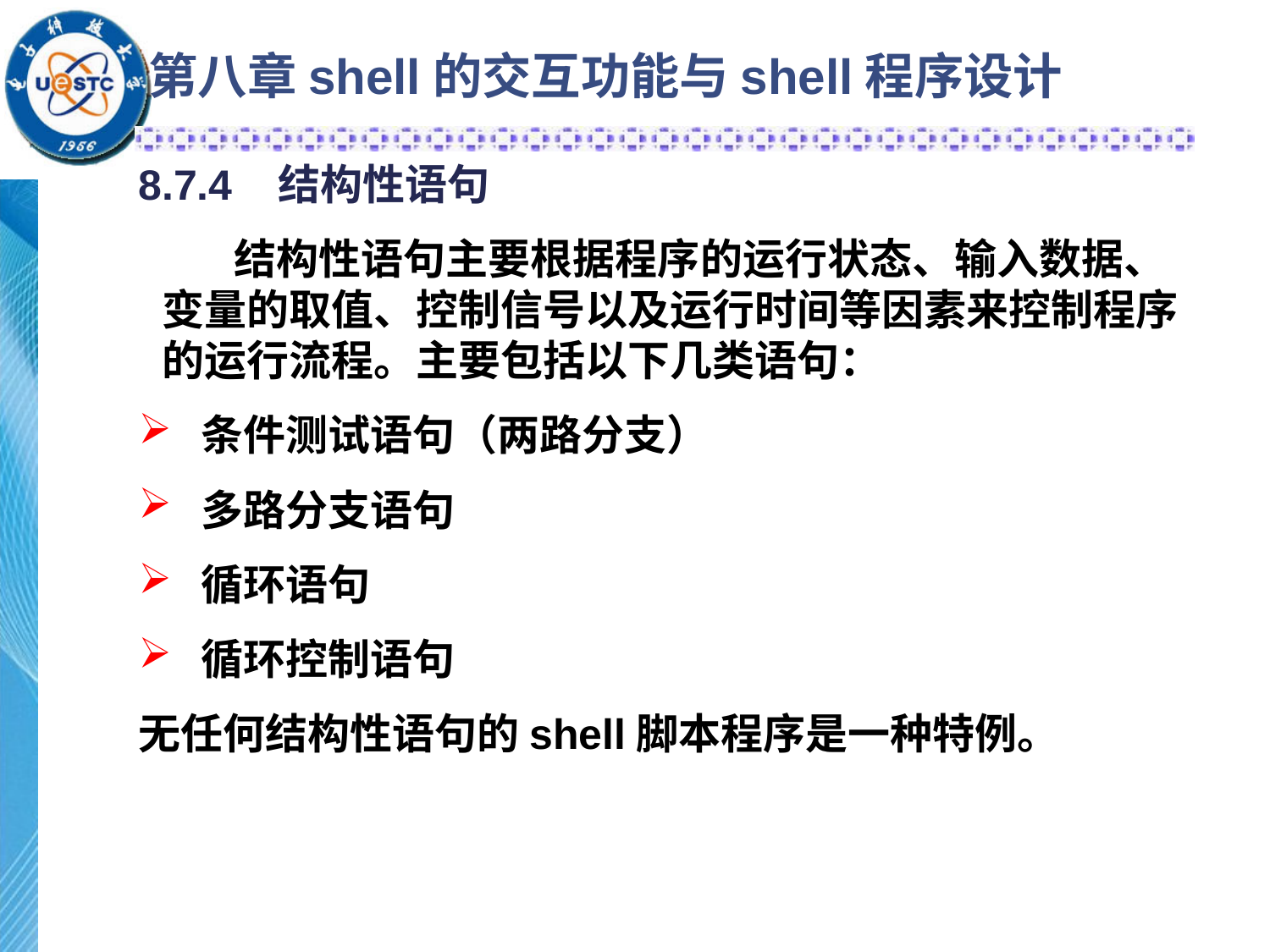

# 第八章shell的交互功能与shell程序设计
8.7.4   结构性语句
         结构性语句主要根据程序的运行状态、输入数据、变量的取值、控制信号以及运行时间等因素来控制程序的运行流程。主要包括以下几类语句：
  条件测试语句（两路分支）
  多路分支语句
  循环语句
  循环控制语句
无任何结构性语句的shell脚本程序是一种特例。